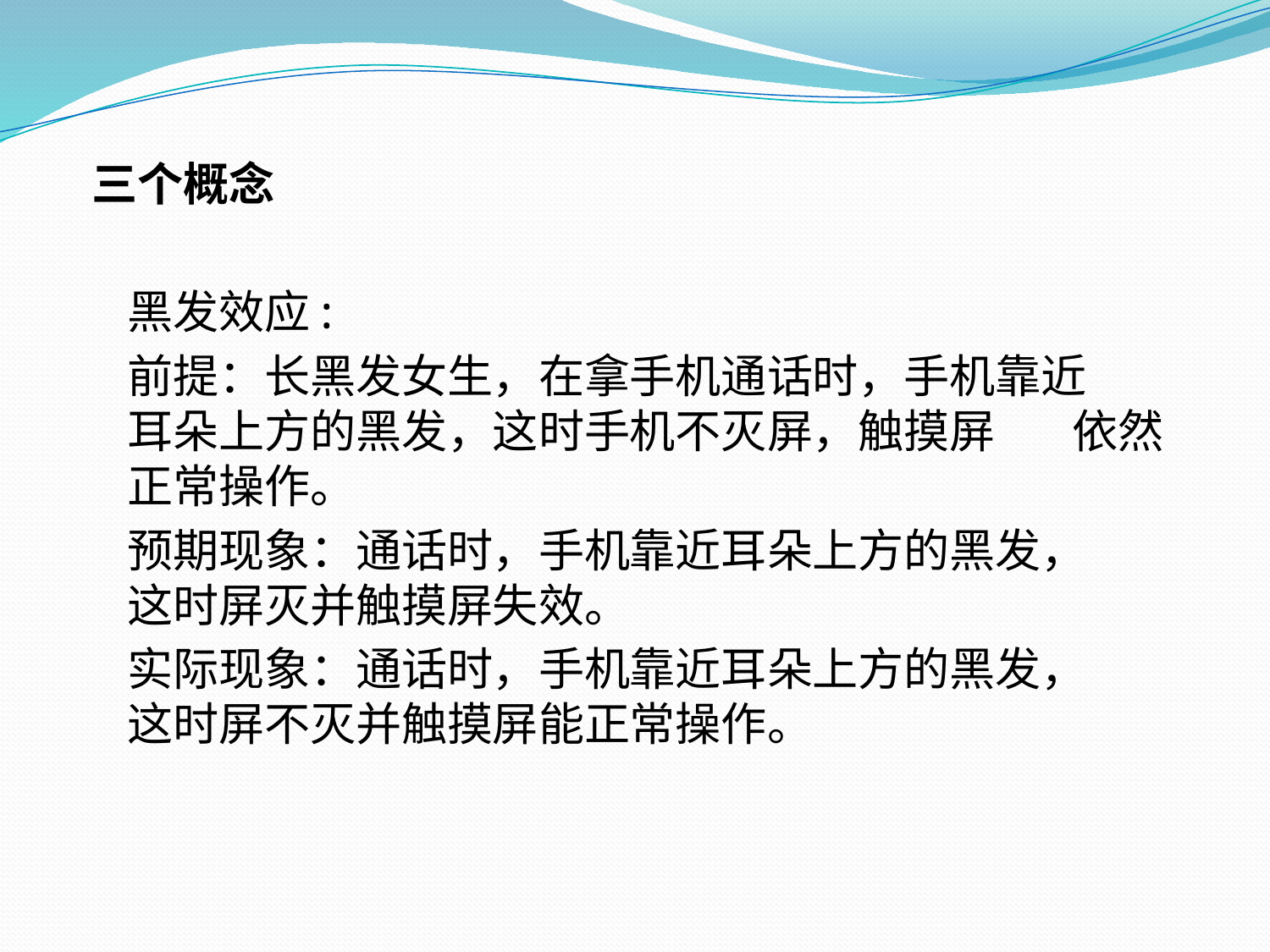

三个概念

	黑发效应:
	前提：长黑发女生，在拿手机通话时，手机靠近  	耳朵上方的黑发，这时手机不灭屏，触摸屏	依然正常操作。
	预期现象：通话时，手机靠近耳朵上方的黑发，	这时屏灭并触摸屏失效。
	实际现象：通话时，手机靠近耳朵上方的黑发，	这时屏不灭并触摸屏能正常操作。